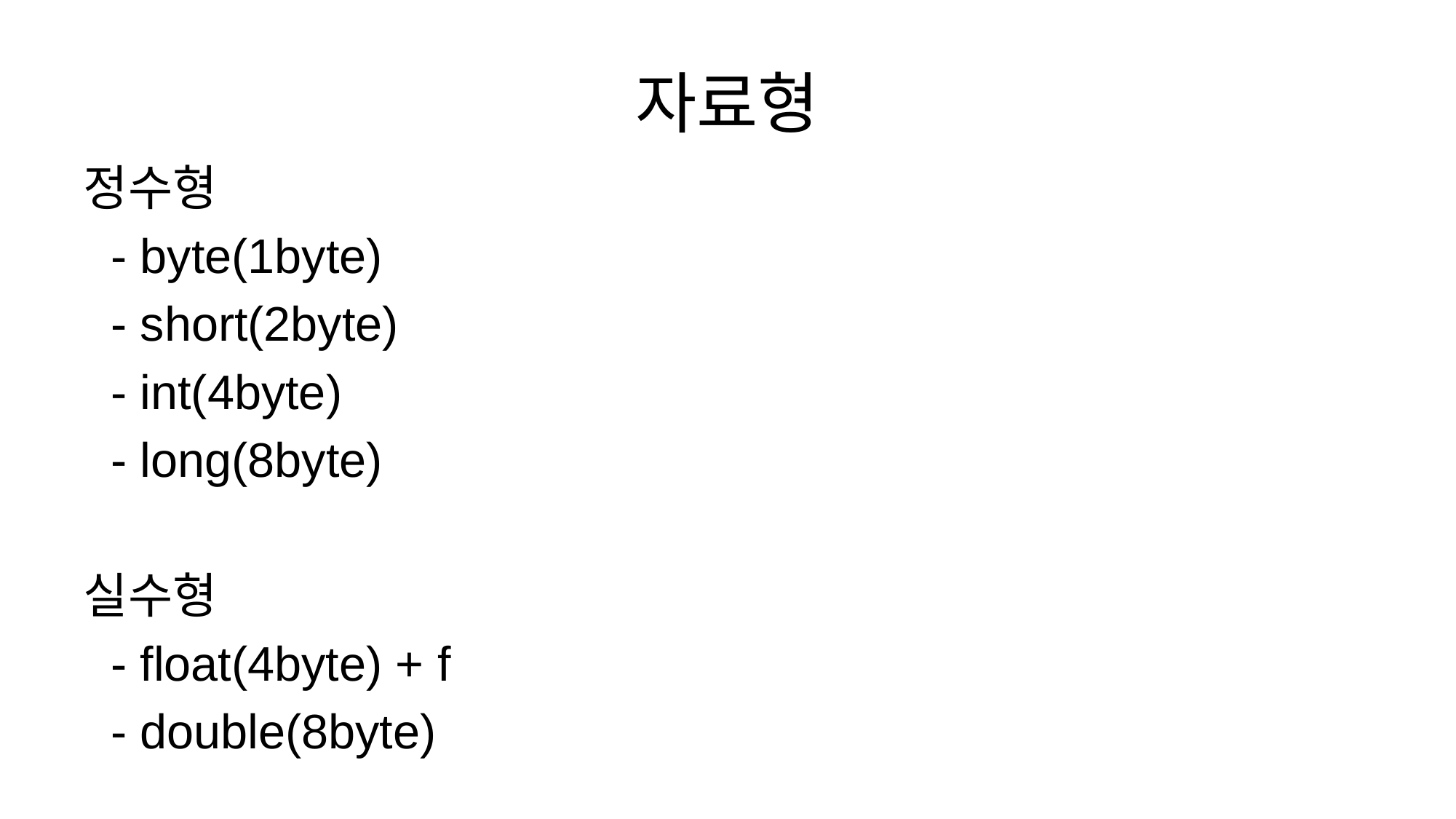

# 자료형
정수형
  - byte(1byte)
  - short(2byte)
  - int(4byte)
  - long(8byte)

실수형
  - float(4byte) + f
  - double(8byte)